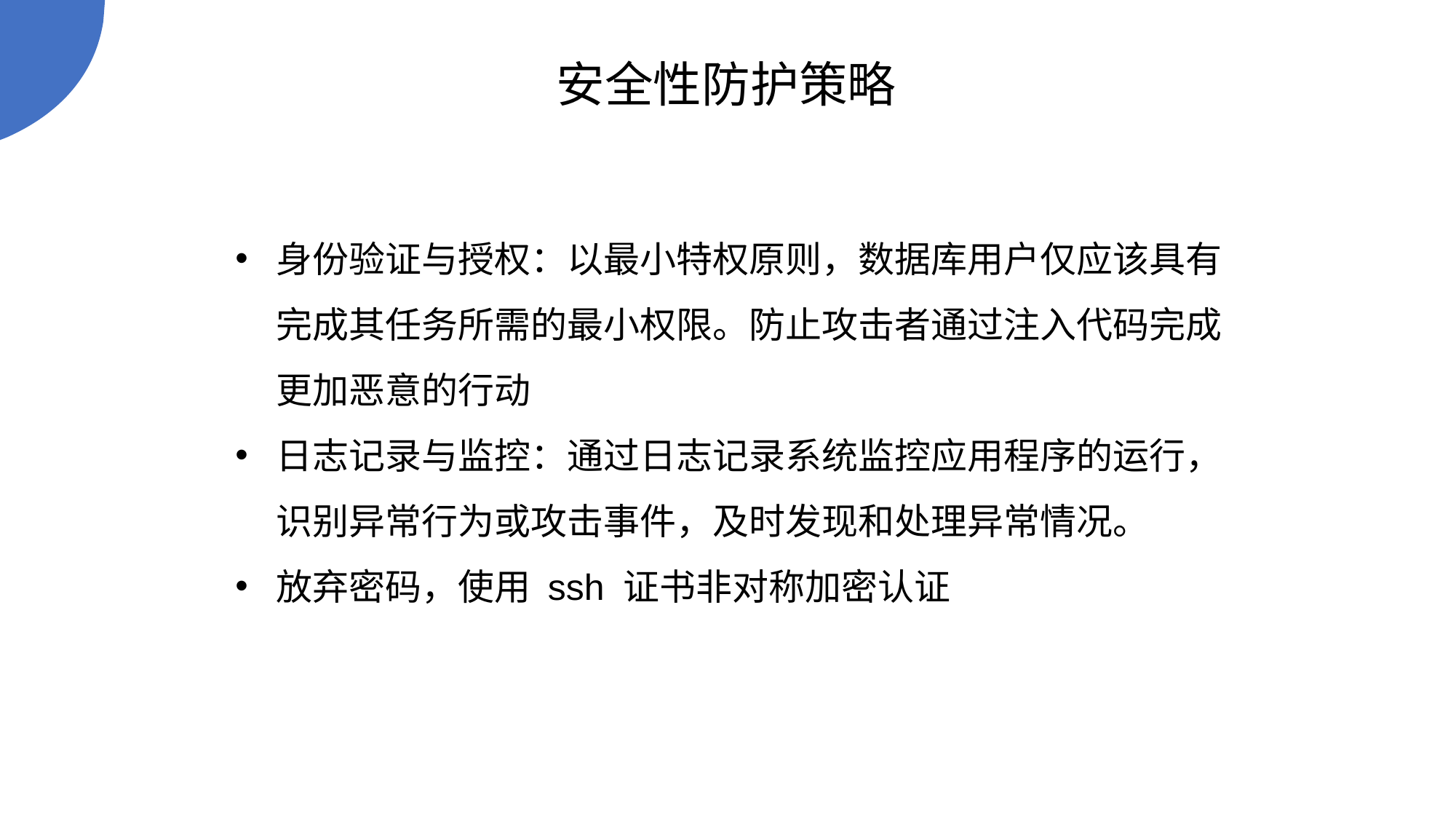

安全性防护策略
身份验证与授权：以最小特权原则，数据库用户仅应该具有完成其任务所需的最小权限。防止攻击者通过注入代码完成更加恶意的行动
日志记录与监控：通过日志记录系统监控应用程序的运行，识别异常行为或攻击事件，及时发现和处理异常情况。
放弃密码，使用 ssh 证书非对称加密认证